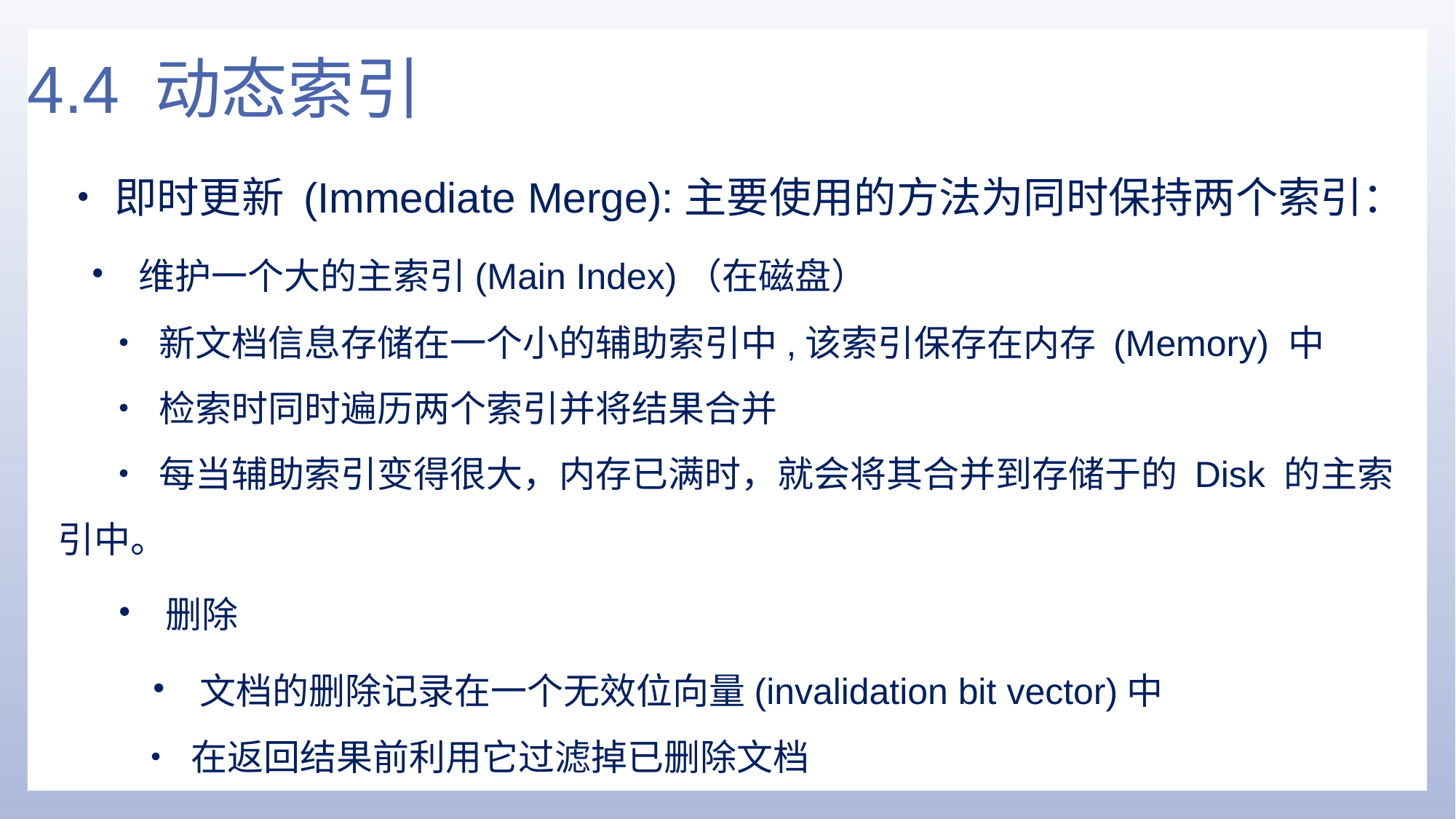

# 4.4 动态索引
 •即时更新 (Immediate Merge):主要使用的方法为同时保持两个索引：
  • 维护一个大的主索引(Main Index)（在磁盘）
• 新文档信息存储在一个小的辅助索引中,该索引保存在内存 (Memory) 中
• 检索时同时遍历两个索引并将结果合并
• 每当辅助索引变得很大，内存已满时，就会将其合并到存储于的 Disk 的主索引中。
 • 删除
• 文档的删除记录在一个无效位向量(invalidation bit vector)中
• 在返回结果前利用它过滤掉已删除文档